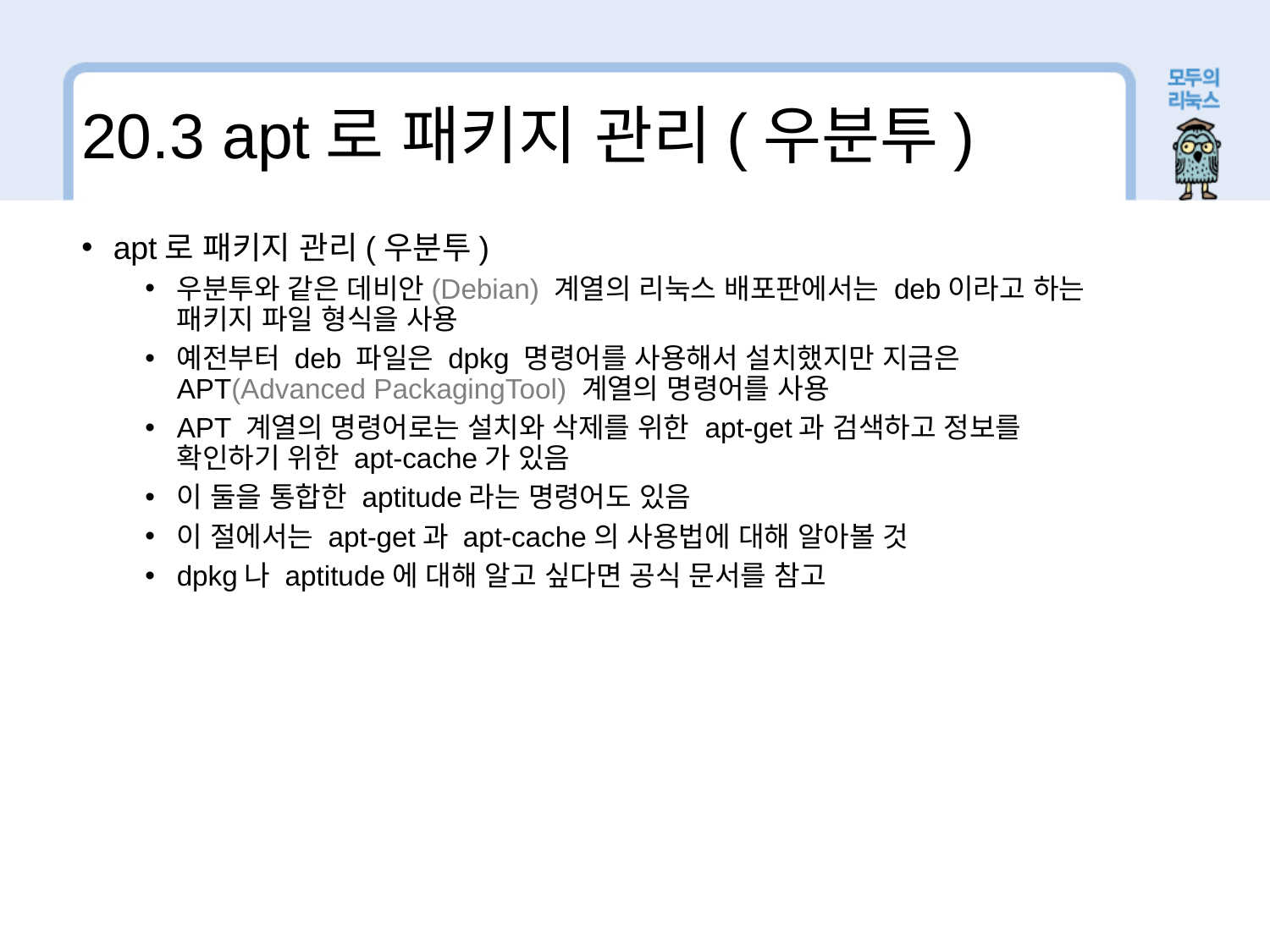

20.3 apt로 패키지 관리(우분투)
apt로 패키지 관리(우분투)
우분투와 같은 데비안(Debian) 계열의 리눅스 배포판에서는 deb이라고 하는 패키지 파일 형식을 사용
예전부터 deb 파일은 dpkg 명령어를 사용해서 설치했지만 지금은 APT(Advanced PackagingTool) 계열의 명령어를 사용
APT 계열의 명령어로는 설치와 삭제를 위한 apt-get과 검색하고 정보를 확인하기 위한 apt-cache가 있음
이 둘을 통합한 aptitude라는 명령어도 있음
이 절에서는 apt-get과 apt-cache의 사용법에 대해 알아볼 것
dpkg나 aptitude에 대해 알고 싶다면 공식 문서를 참고